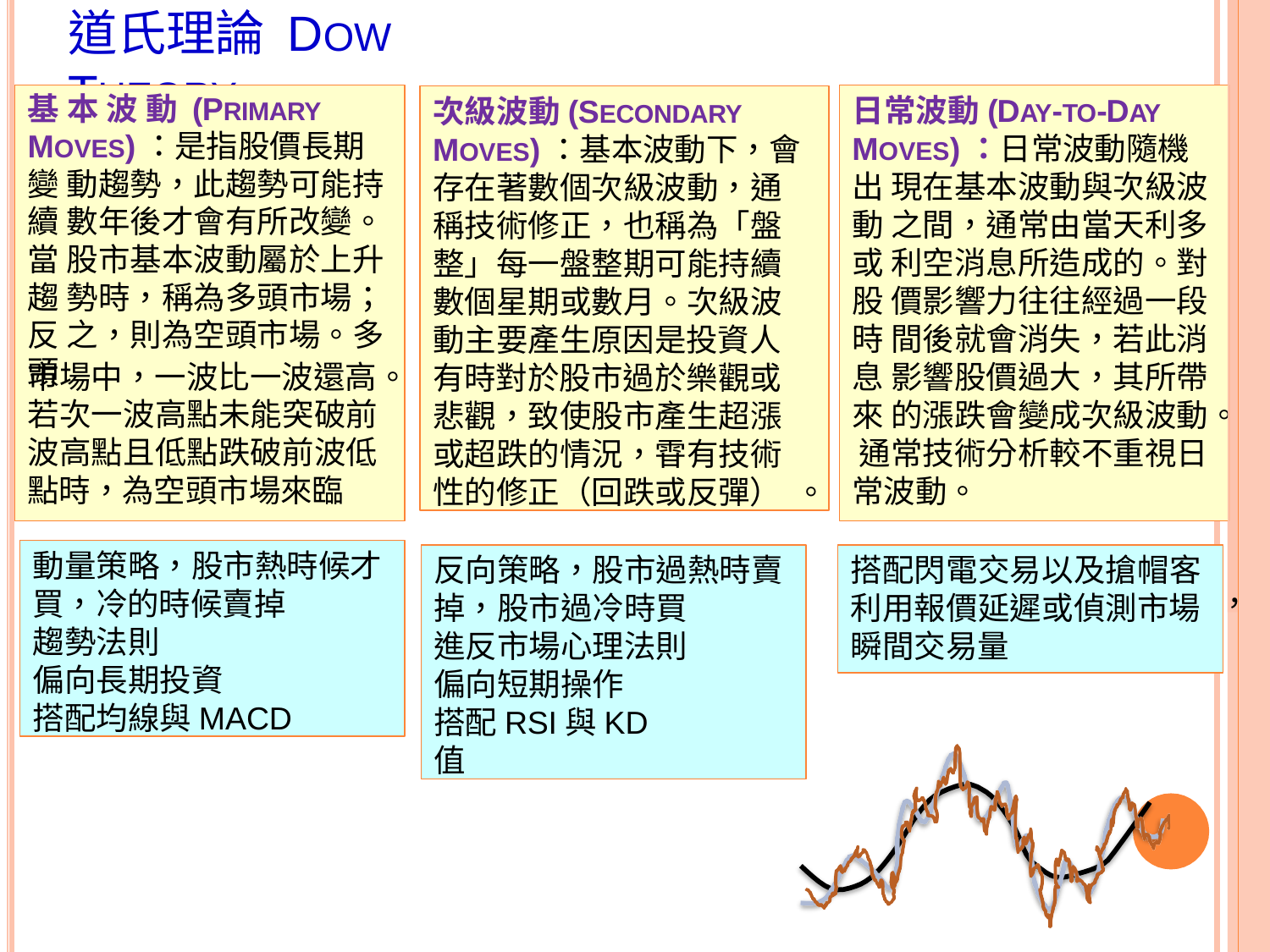

# 道氏理論 DOW THEORY

，

次級波動(SECONDARY
MOVES)：基本波動下，會 存在著數個次級波動，通 稱技術修正，也稱為「盤 整」每一盤整期可能持續 數個星期或數月。次級波 動主要產生原因是投資人 有時對於股市過於樂觀或 悲觀，致使股市產生超漲 或超跌的情況，雸有技術 性的修正（回跌或反彈）  。
基 本 波 動 (PRIMARY  MOVES)：是指股價長期變 動趨勢，此趨勢可能持續 數年後才會有所改變。當 股市基本波動屬於上升趨 勢時，稱為多頭市場；反 之，則為空頭市場。多頭
日常波動(DAY-TO-DAY
MOVES)：日常波動隨機出 現在基本波動與次級波動 之間，通常由當天利多或 利空消息所造成的。對股 價影響力往往經過一段時 間後就會消失，若此消息 影響股價過大，其所帶來 的漲跌會變成次級波動。 通常技術分析較不重視日 常波動。
，
市場中，一波比一波還高。
若次一波高點未能突破前 波高點且低點跌破前波低 點時，為空頭市場來臨

動量策略，股市熱時候才
買，冷的時候賣掉
趨勢法則
偏向長期投資
搭配均線與MACD
反向策略，股市過熱時賣
掉，股市過冷時買 進反市場心理法則
偏向短期操作 搭配RSI與KD  值

搭配閃電交易以及搶帽客 利用報價延遲或偵測市場 瞬間交易量